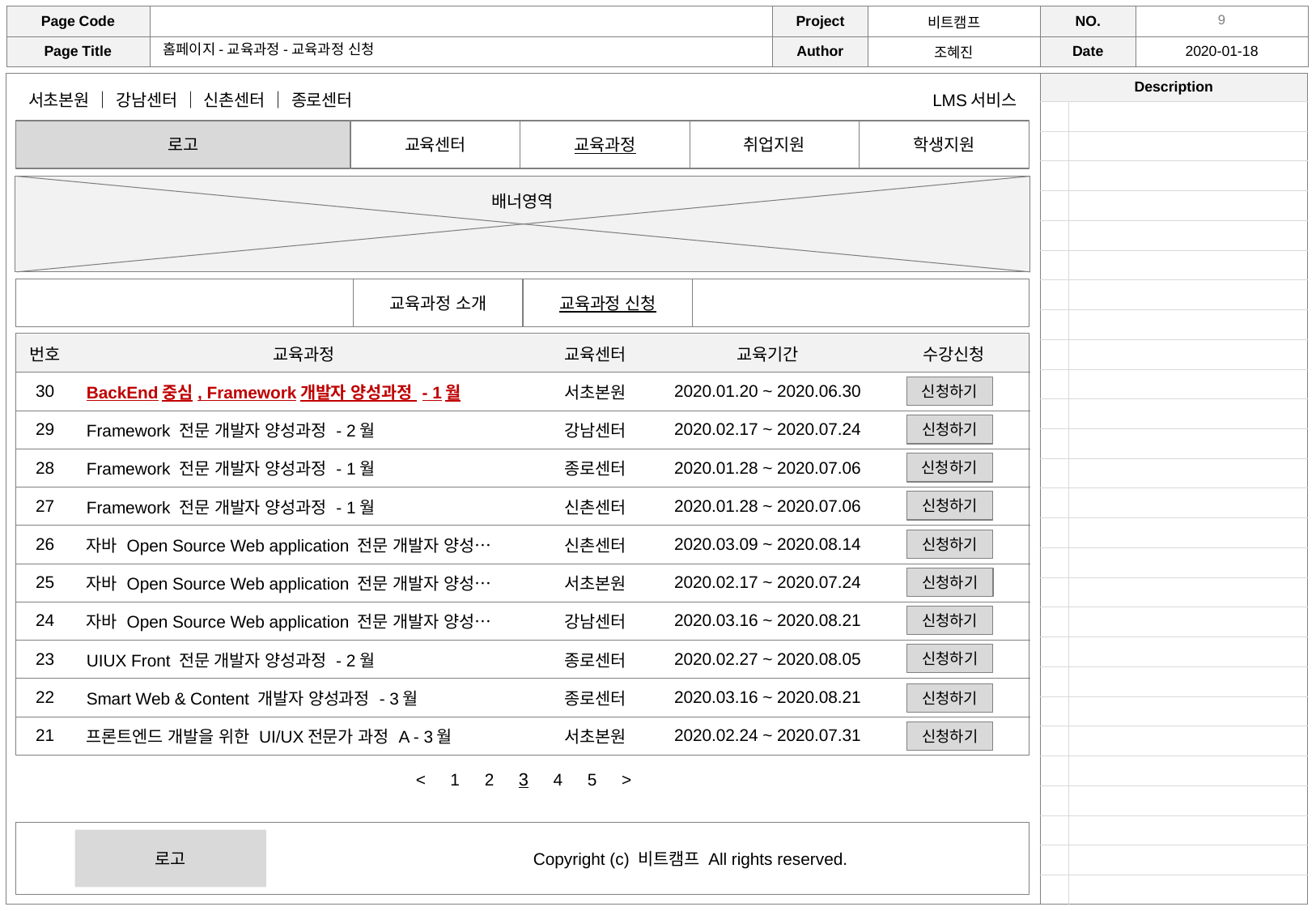

홈페이지-교육과정-교육과정 신청

서초본원 ｜ 강남센터 ｜ 신촌센터 ｜ 종로센터
LMS서비스
|  |  |
| --- | --- |
|  |  |
|  |  |
|  |  |
|  |  |
|  |  |
|  |  |
|  |  |
|  |  |
|  |  |
|  |  |
|  |  |
|  |  |
|  |  |
|  |  |
|  |  |
|  |  |
|  |  |
|  |  |
|  |  |
|  |  |
|  |  |
|  |  |
|  |  |
|  |  |
|  |  |
|  |  |
로고
교육센터
교육과정
취업지원
학생지원

배너영역

교육과정 소개
교육과정 신청

| 번호 | 교육과정 | 교육센터 | 교육기간 | 수강신청 |
| --- | --- | --- | --- | --- |
| 30 | BackEnd중심, Framework개발자 양성과정 - 1월 | 서초본원 | 2020.01.20 ~ 2020.06.30 |  |
| 29 | Framework 전문 개발자 양성과정 - 2월 | 강남센터 | 2020.02.17 ~ 2020.07.24 |  |
| 28 | Framework 전문 개발자 양성과정 - 1월 | 종로센터 | 2020.01.28 ~ 2020.07.06 |  |
| 27 | Framework 전문 개발자 양성과정 - 1월 | 신촌센터 | 2020.01.28 ~ 2020.07.06 |  |
| 26 | 자바 Open Source Web application 전문 개발자 양성… | 신촌센터 | 2020.03.09 ~ 2020.08.14 |  |
| 25 | 자바 Open Source Web application 전문 개발자 양성… | 서초본원 | 2020.02.17 ~ 2020.07.24 |  |
| 24 | 자바 Open Source Web application 전문 개발자 양성… | 강남센터 | 2020.03.16 ~ 2020.08.21 |  |
| 23 | UIUX Front 전문 개발자 양성과정 - 2월 | 종로센터 | 2020.02.27 ~ 2020.08.05 |  |
| 22 | Smart Web & Content 개발자 양성과정 - 3월 | 종로센터 | 2020.03.16 ~ 2020.08.21 |  |
| 21 | 프론트엔드 개발을 위한 UI/UX전문가 과정 A - 3월 | 서초본원 | 2020.02.24 ~ 2020.07.31 |  |
신청하기
신청하기
신청하기
신청하기
신청하기
신청하기
신청하기
신청하기
신청하기
신청하기
<　1　2　3　4　5　>

로고
Copyright (c) 비트캠프 All rights reserved.